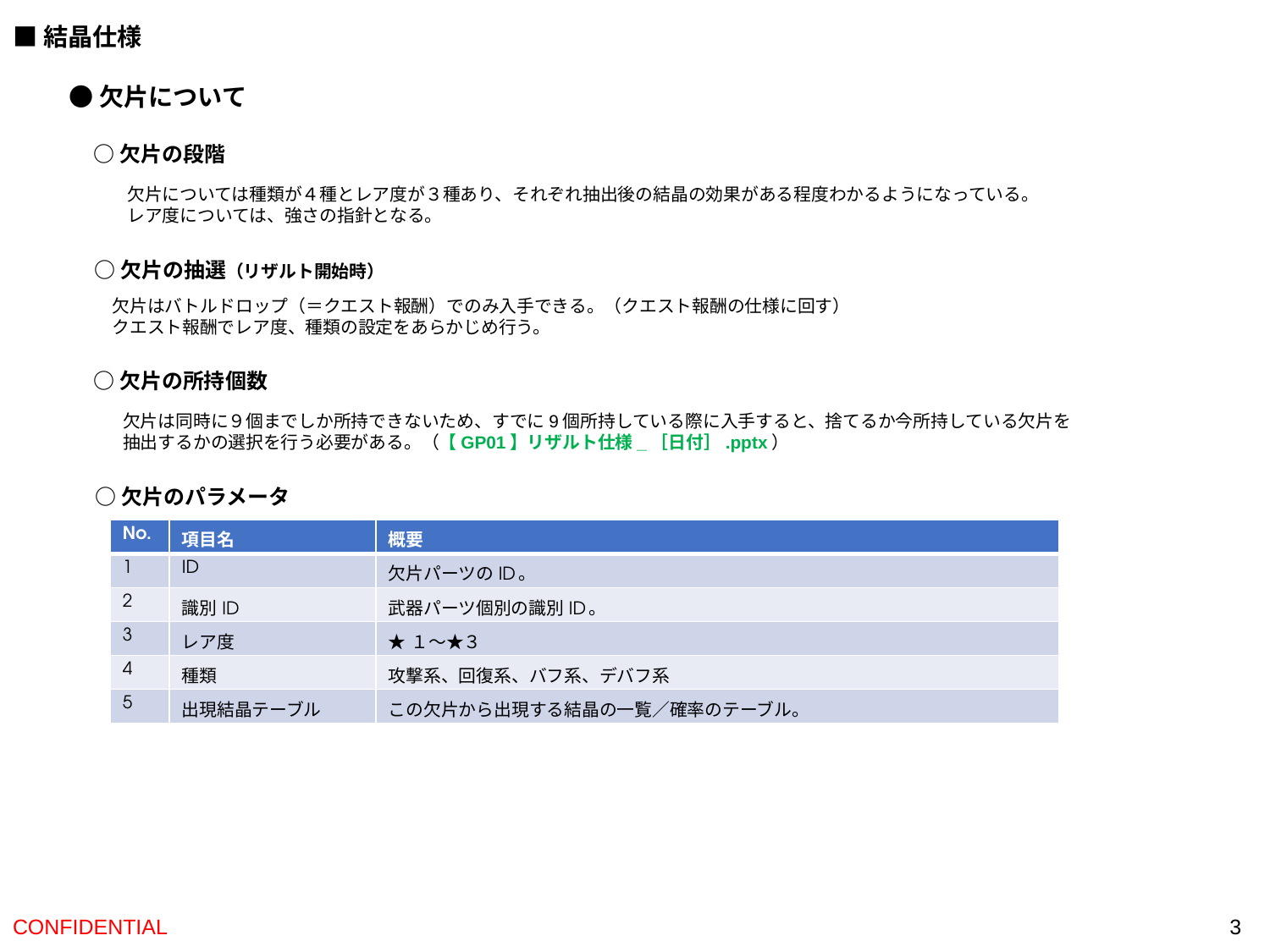

■結晶仕様
●欠片について
○欠片の段階
欠片については種類が４種とレア度が３種あり、それぞれ抽出後の結晶の効果がある程度わかるようになっている。
レア度については、強さの指針となる。
○欠片の抽選（リザルト開始時）
欠片はバトルドロップ（＝クエスト報酬）でのみ入手できる。（クエスト報酬の仕様に回す）
クエスト報酬でレア度、種類の設定をあらかじめ行う。
○欠片の所持個数
欠片は同時に９個までしか所持できないため、すでに9個所持している際に入手すると、捨てるか今所持している欠片を
抽出するかの選択を行う必要がある。（【GP01】リザルト仕様_［日付］.pptx）
○欠片のパラメータ
| No. | 項目名 | 概要 |
| --- | --- | --- |
| 1 | ID | 欠片パーツのID。 |
| 2 | 識別ID | 武器パーツ個別の識別ID。 |
| 3 | レア度 | ★１～★３ |
| 4 | 種類 | 攻撃系、回復系、バフ系、デバフ系 |
| 5 | 出現結晶テーブル | この欠片から出現する結晶の一覧／確率のテーブル。 |
3
CONFIDENTIAL